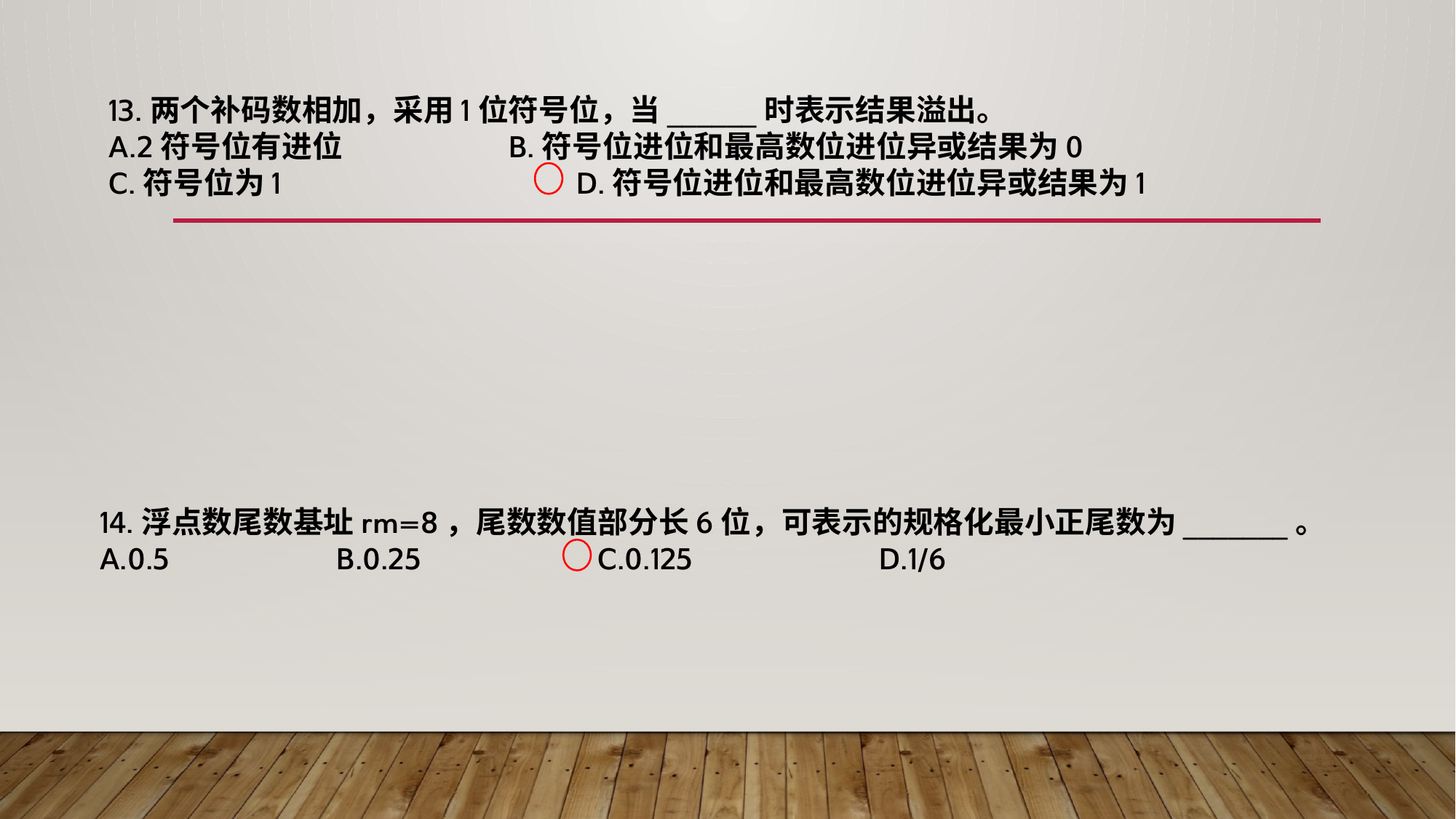

13.两个补码数相加，采用1位符号位，当______时表示结果溢出。
A.2符号位有进位                       B.符号位进位和最高数位进位异或结果为0
C.符号位为1                              D.符号位进位和最高数位进位异或结果为1

14.浮点数尾数基址rm=8，尾数数值部分长6位，可表示的规格化最小正尾数为_______。
A.0.5                 B.0.25                  C.0.125                   D.1/6